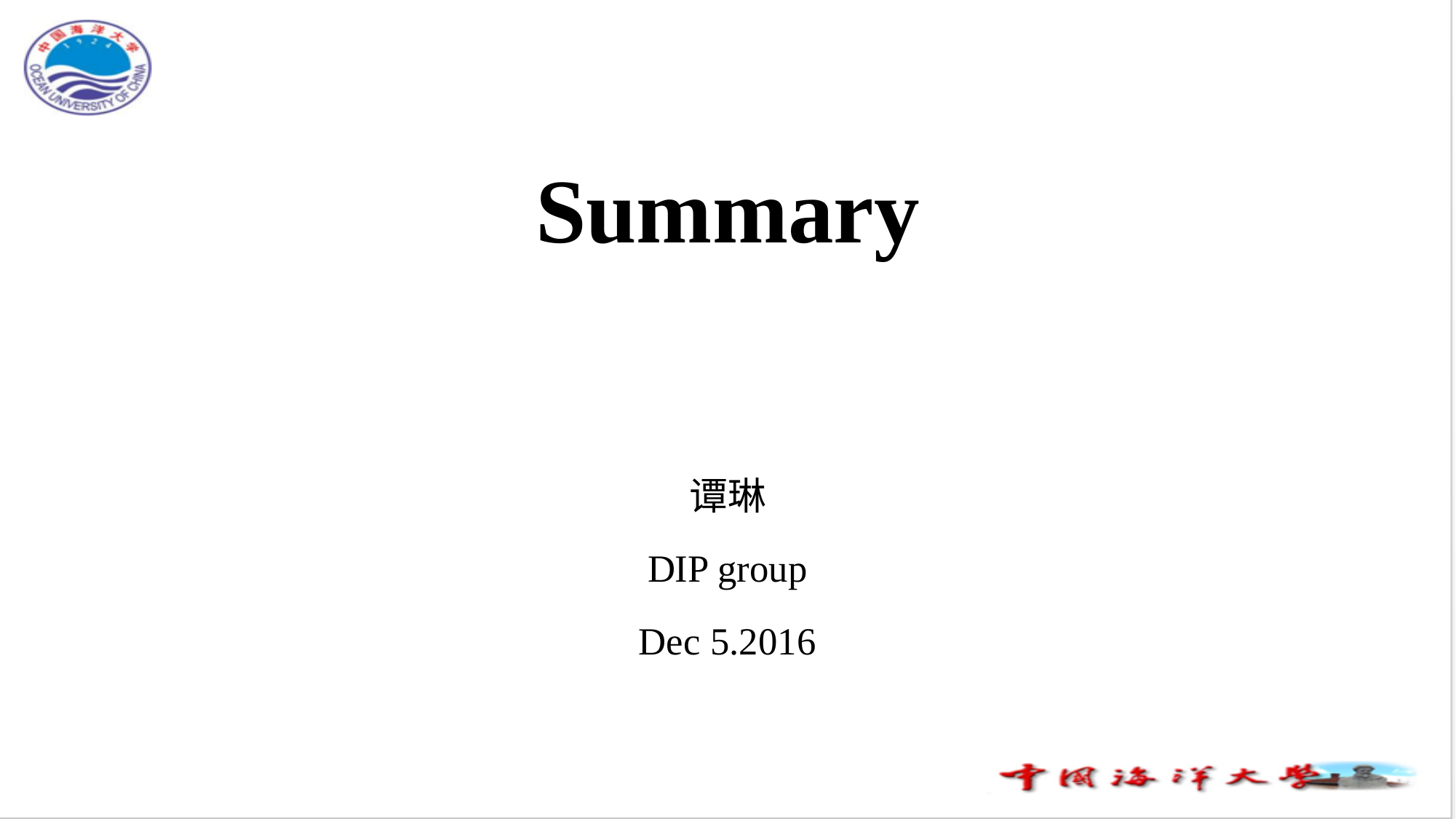

# Summary

谭琳
DIP group
Dec 5.2016